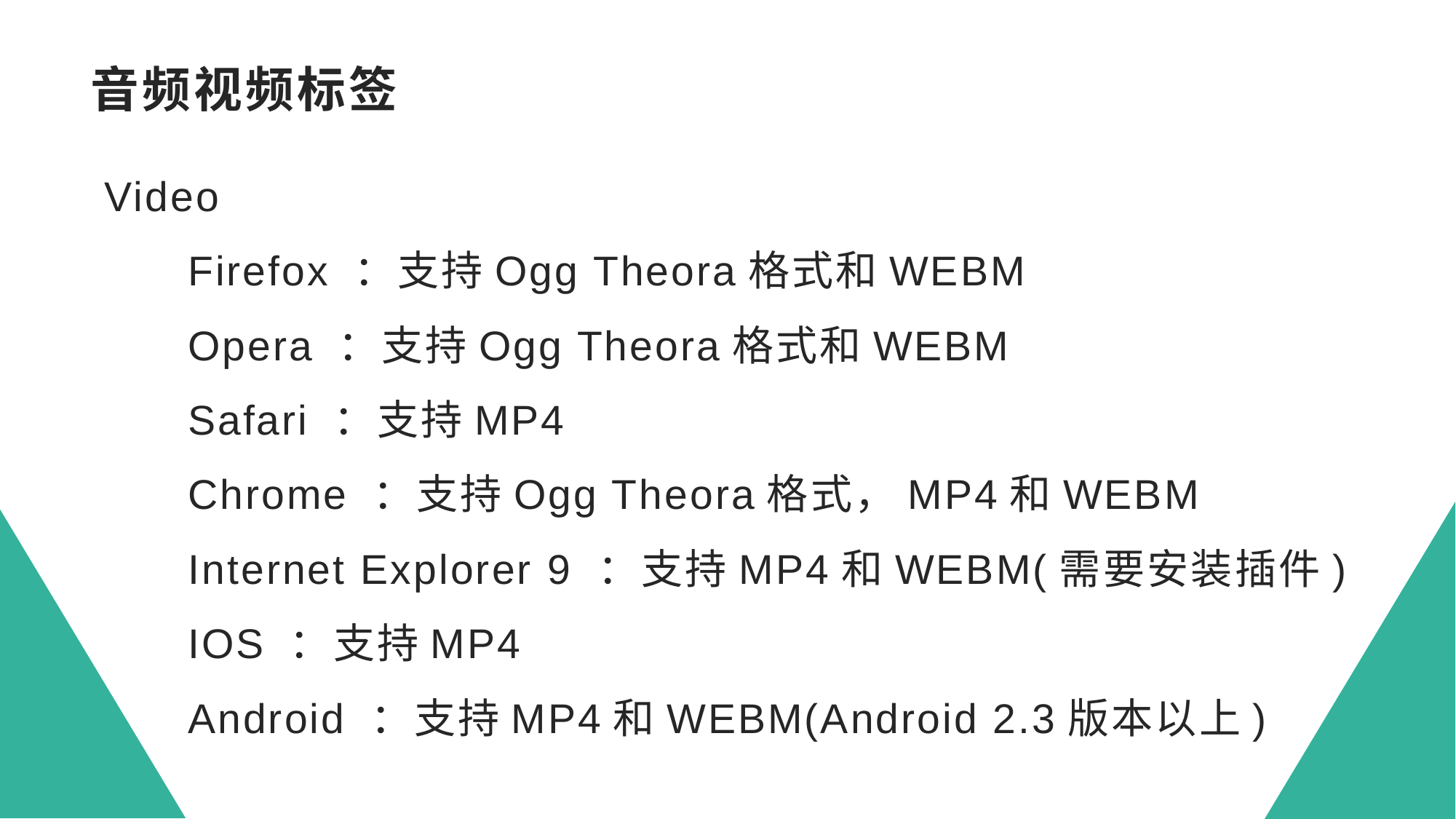

# 音频视频标签
 Video
　　Firefox ：支持Ogg Theora格式和WEBM
　　Opera ：支持Ogg Theora格式和WEBM
　　Safari ：支持MP4
　　Chrome ：支持Ogg Theora格式，MP4和WEBM
　　Internet Explorer 9 ：支持MP4和WEBM(需要安装插件)
　　IOS ：支持MP4
　　Android ：支持MP4和WEBM(Android 2.3版本以上)